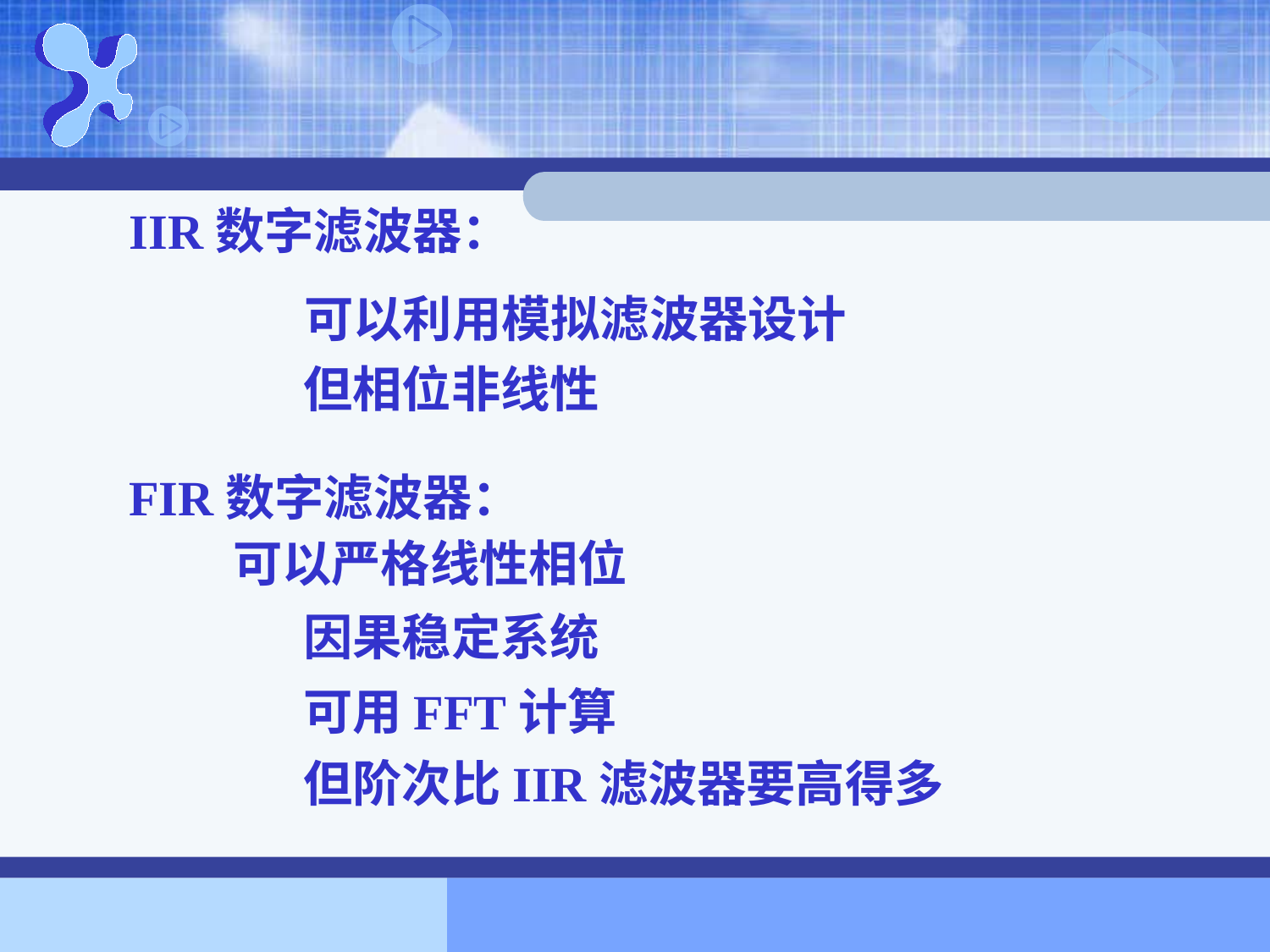

IIR数字滤波器：
		可以利用模拟滤波器设计
		但相位非线性
FIR数字滤波器：
	      可以严格线性相位
		因果稳定系统
		可用FFT计算
		但阶次比IIR滤波器要高得多